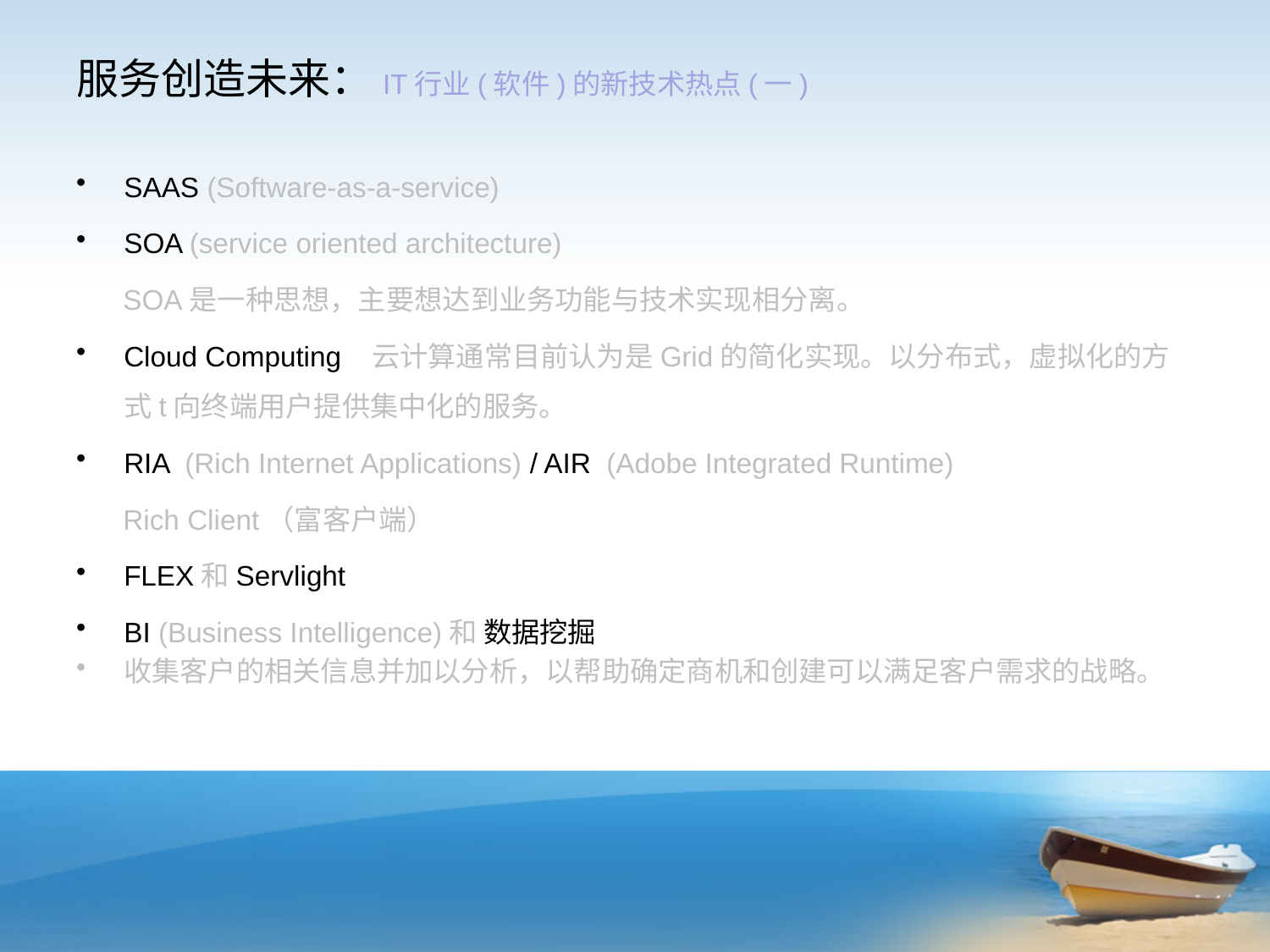

# 服务创造未来：IT行业(软件)的新技术热点(一)
SAAS (Software-as-a-service)
SOA (service oriented architecture)
      SOA是一种思想，主要想达到业务功能与技术实现相分离。
Cloud Computing   云计算通常目前认为是Grid的简化实现。以分布式，虚拟化的方式t向终端用户提供集中化的服务。
RIA  (Rich Internet Applications) / AIR  (Adobe Integrated Runtime)
      Rich Client（富客户端）
FLEX和Servlight
BI (Business Intelligence)和 数据挖掘
收集客户的相关信息并加以分析，以帮助确定商机和创建可以满足客户需求的战略。